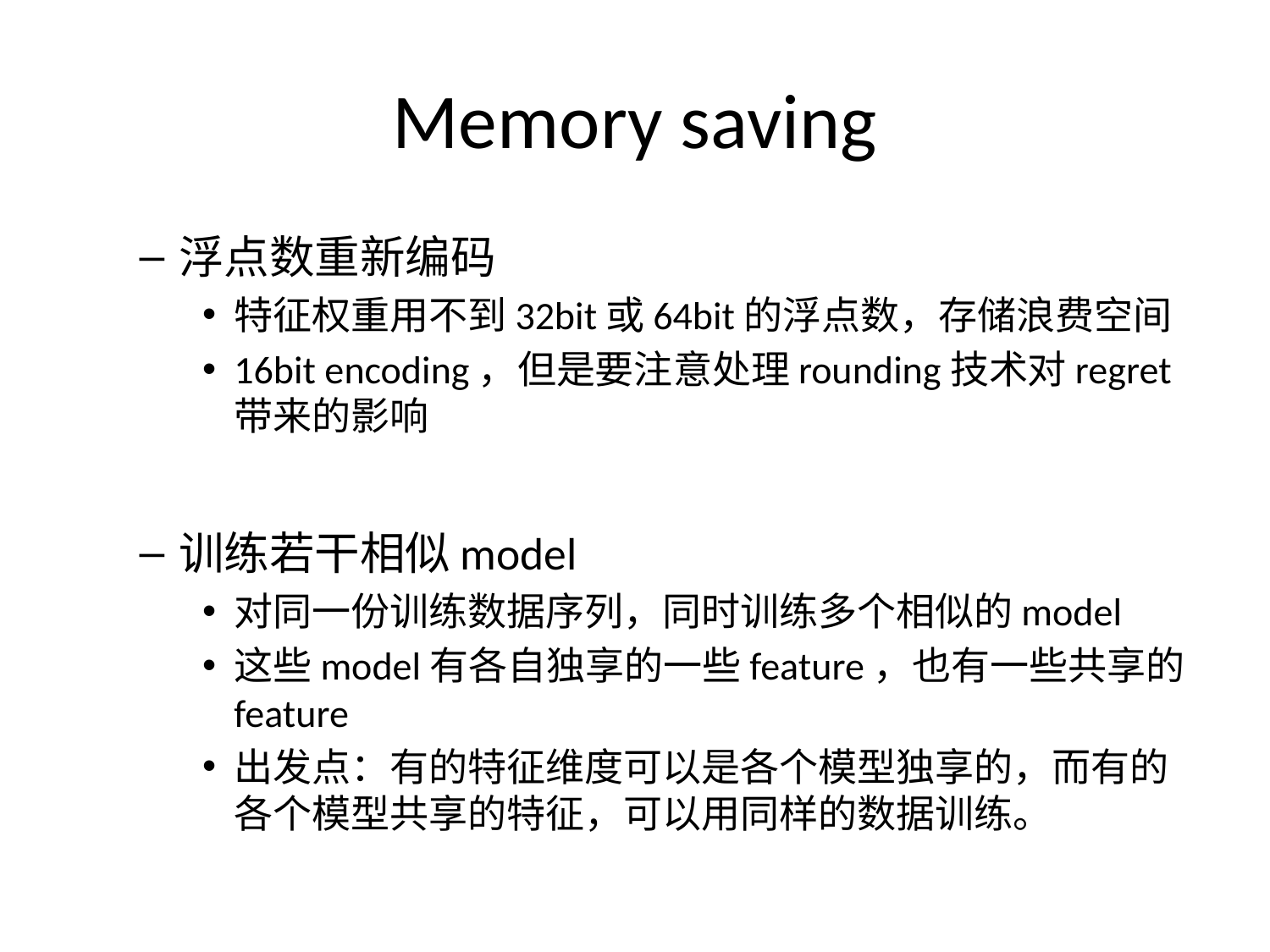

# Memory saving
浮点数重新编码
特征权重用不到32bit或64bit的浮点数，存储浪费空间
16bit encoding，但是要注意处理rounding技术对regret带来的影响

训练若干相似model
对同一份训练数据序列，同时训练多个相似的model
这些model有各自独享的一些feature，也有一些共享的feature
出发点：有的特征维度可以是各个模型独享的，而有的各个模型共享的特征，可以用同样的数据训练。